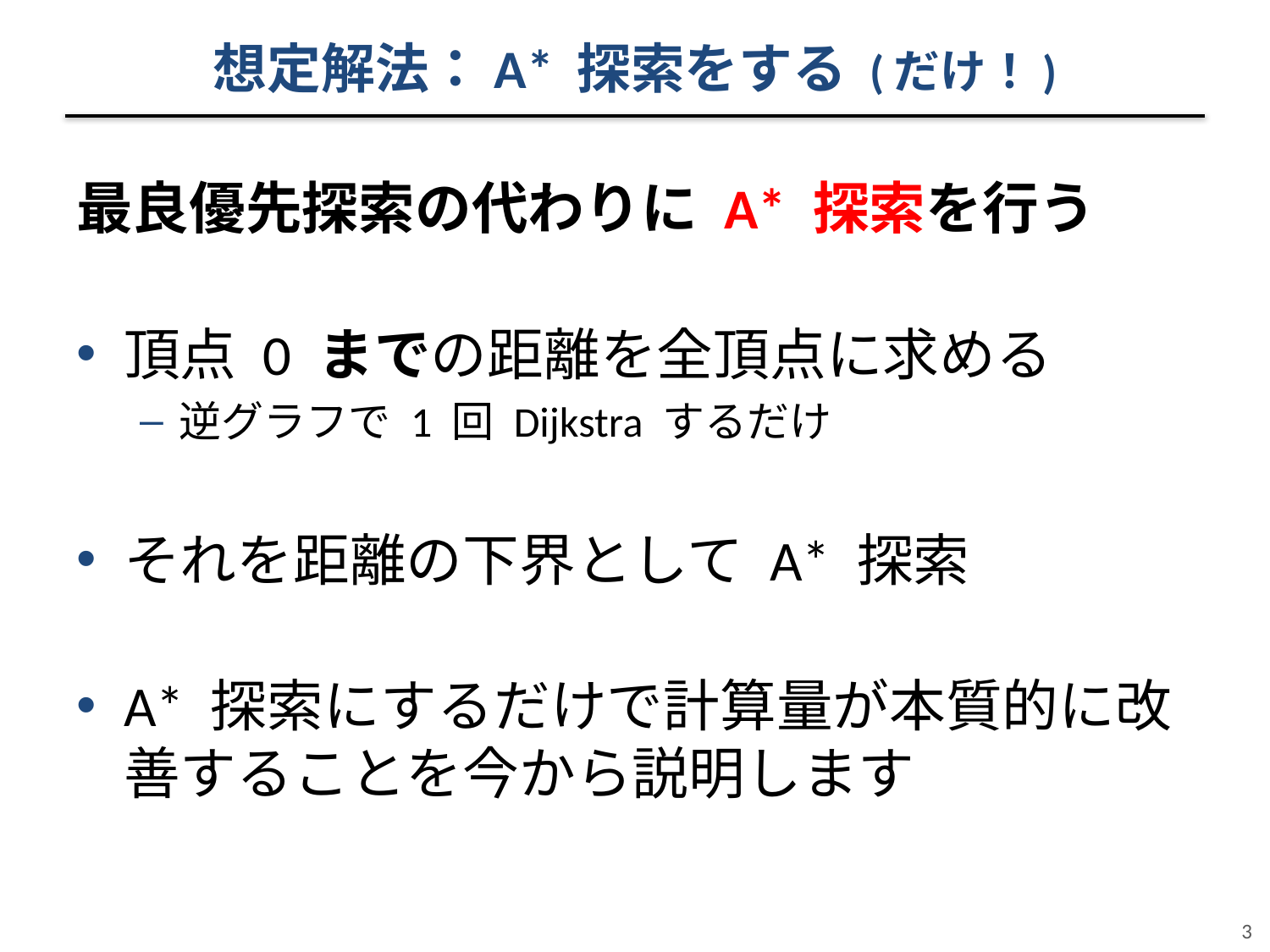

# 想定解法：A* 探索をする (だけ！)
最良優先探索の代わりに A* 探索を行う

頂点 0 までの距離を全頂点に求める
逆グラフで 1 回 Dijkstra するだけ

それを距離の下界として A* 探索

A* 探索にするだけで計算量が本質的に改善することを今から説明します
3